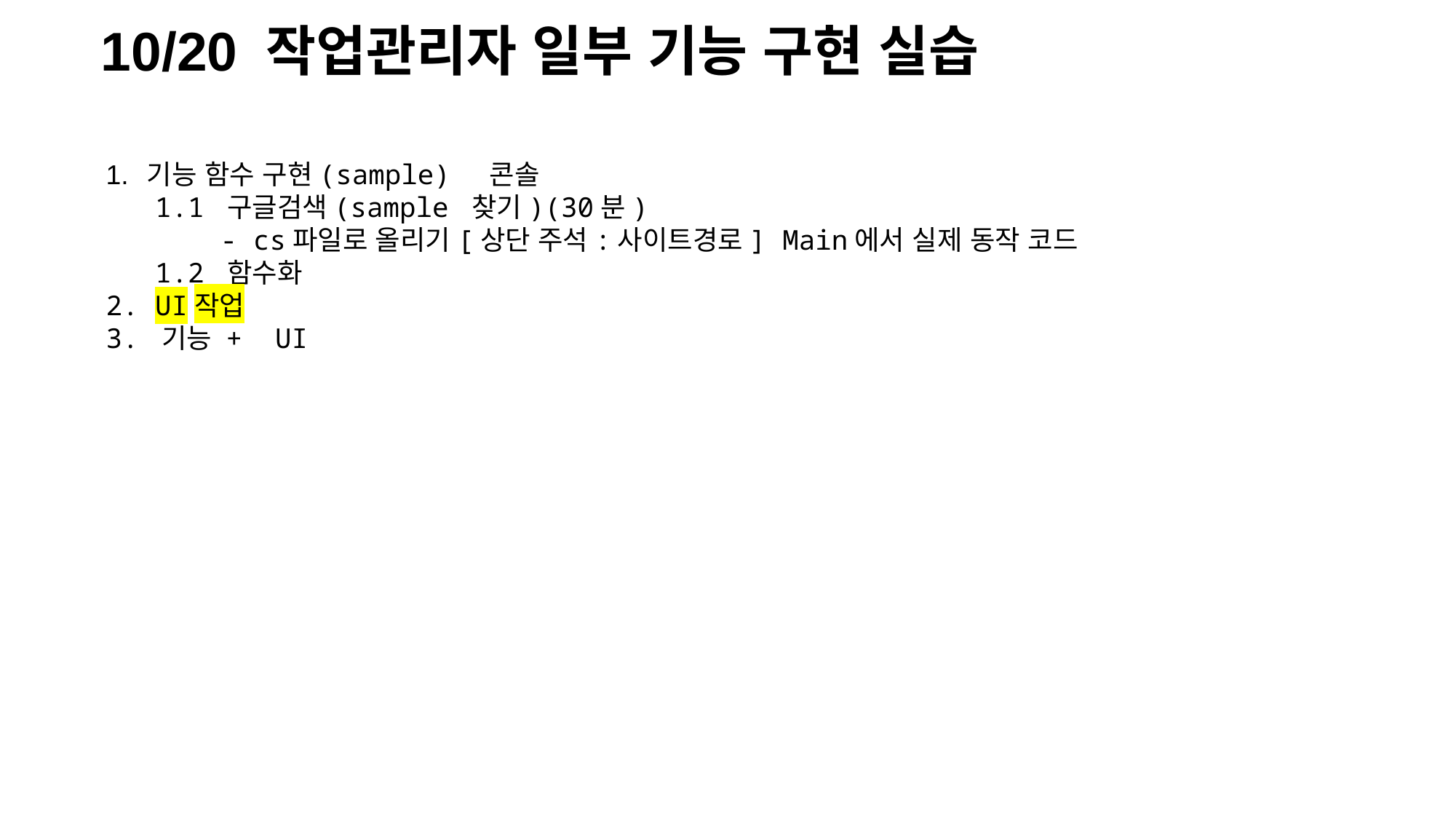

10/20 작업관리자 일부 기능 구현 실습
기능 함수 구현(sample)  콘솔
   1.1 구글검색(sample 찾기)(30분)
       - cs파일로 올리기[상단 주석:사이트경로] Main에서 실제 동작 코드
   1.2 함수화
2. UI작업
3. 기능 +  UI